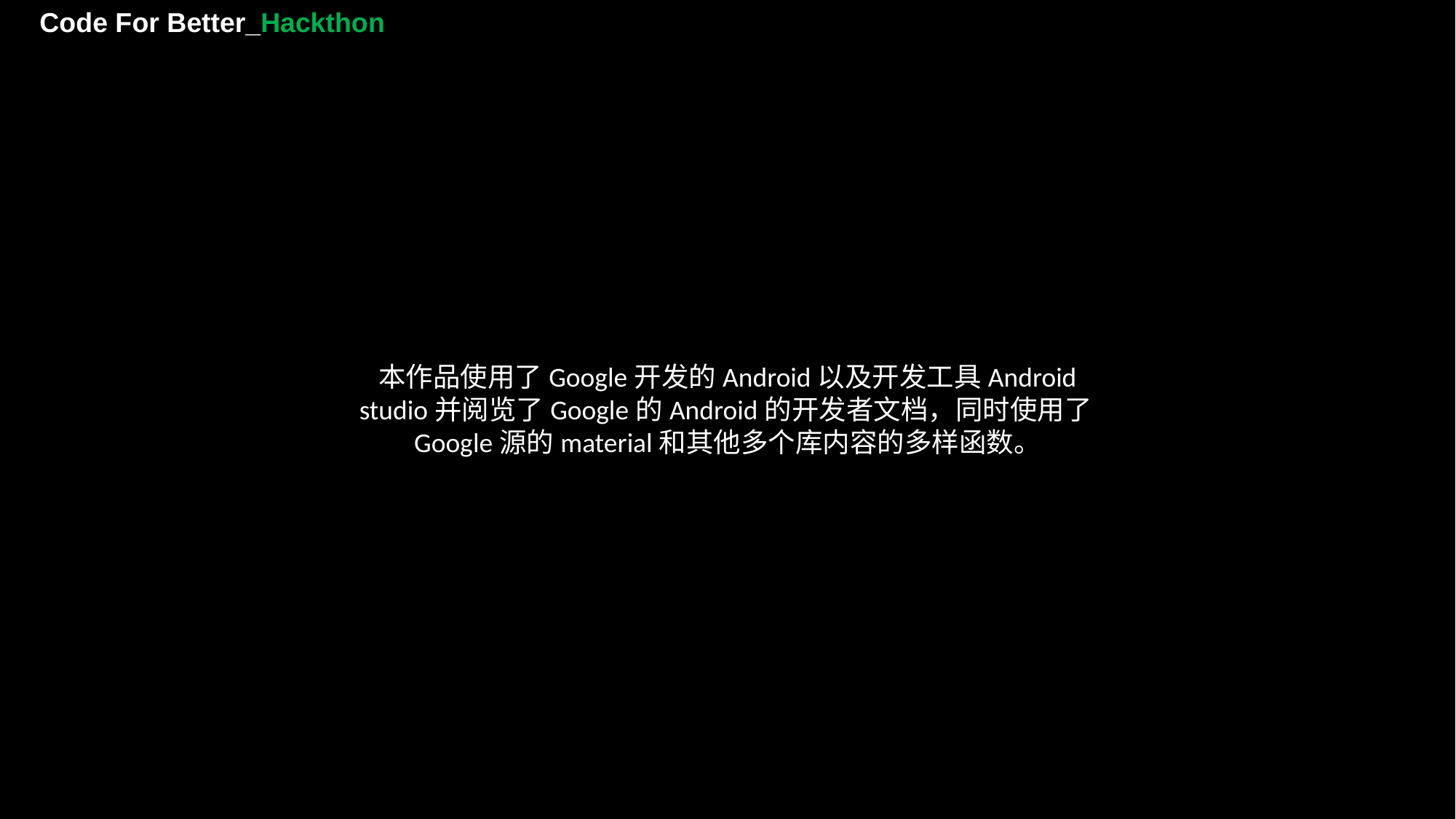

Code For Better_Hackthon
本作品使用了Google开发的Android以及开发工具Android studio并阅览了Google的Android的开发者文档，同时使用了Google源的material和其他多个库内容的多样函数。